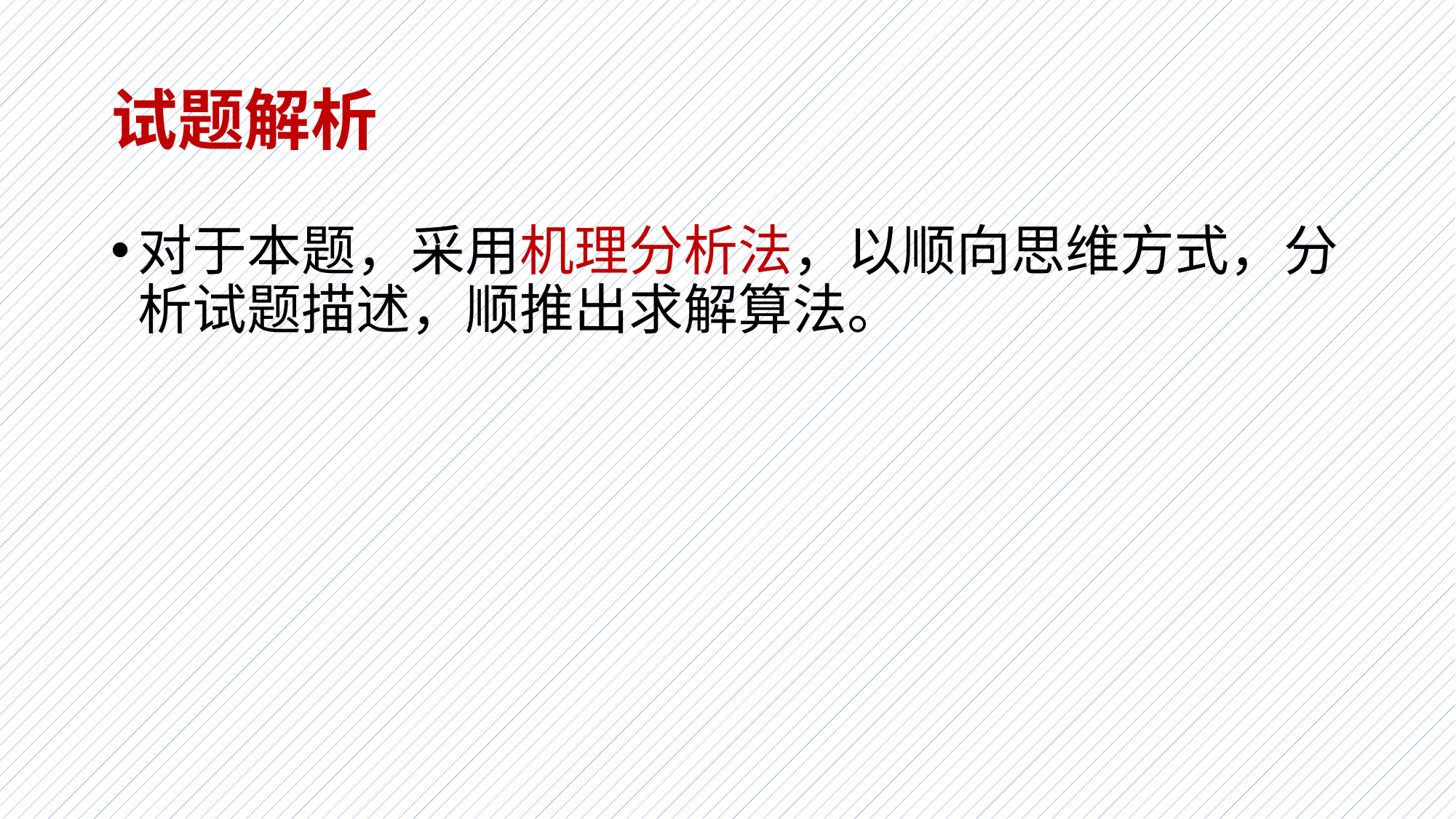

# 试题解析
对于本题，采用机理分析法，以顺向思维方式，分析试题描述，顺推出求解算法。